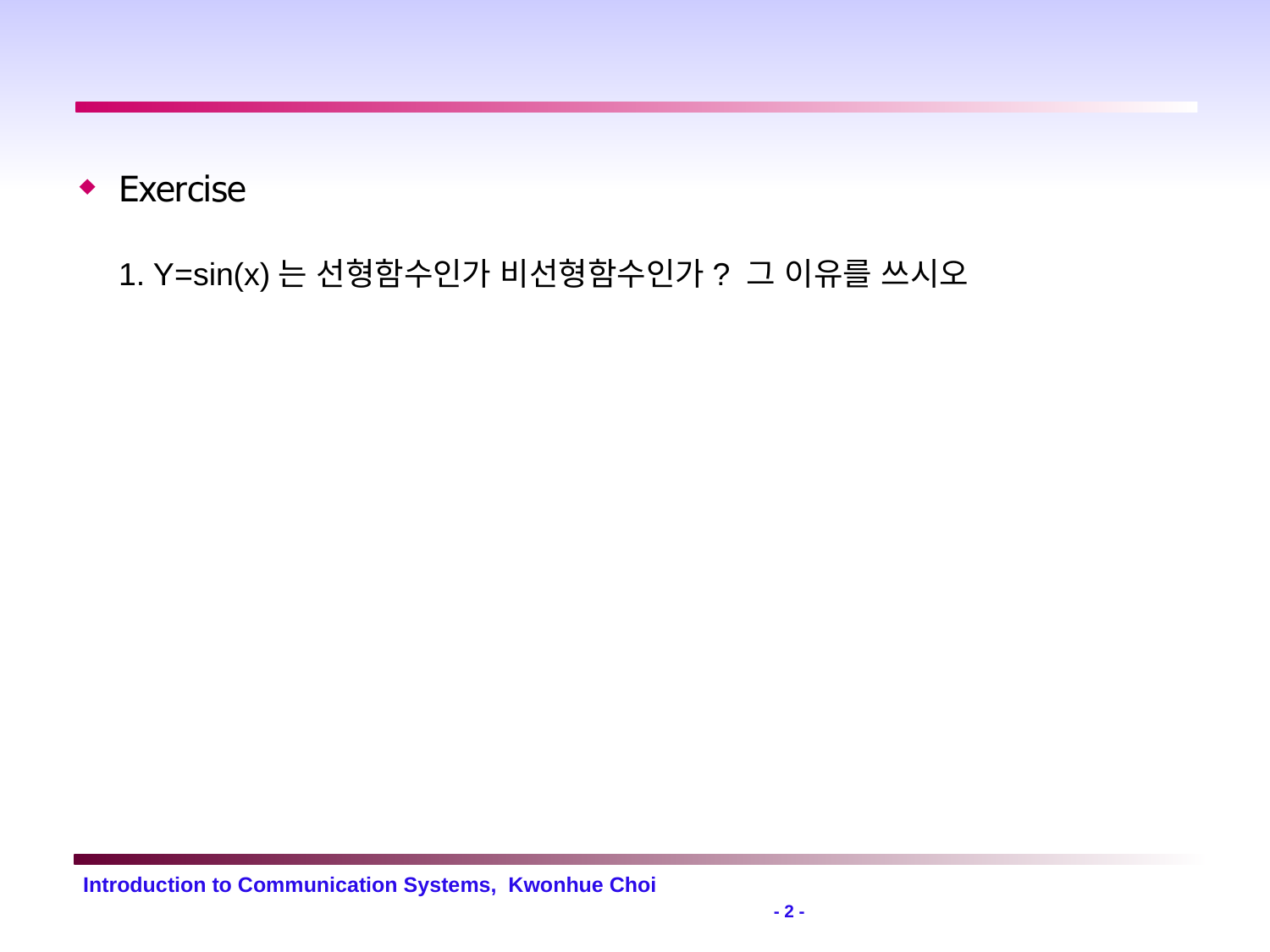

Exercise

1. Y=sin(x)는 선형함수인가 비선형함수인가? 그 이유를 쓰시오